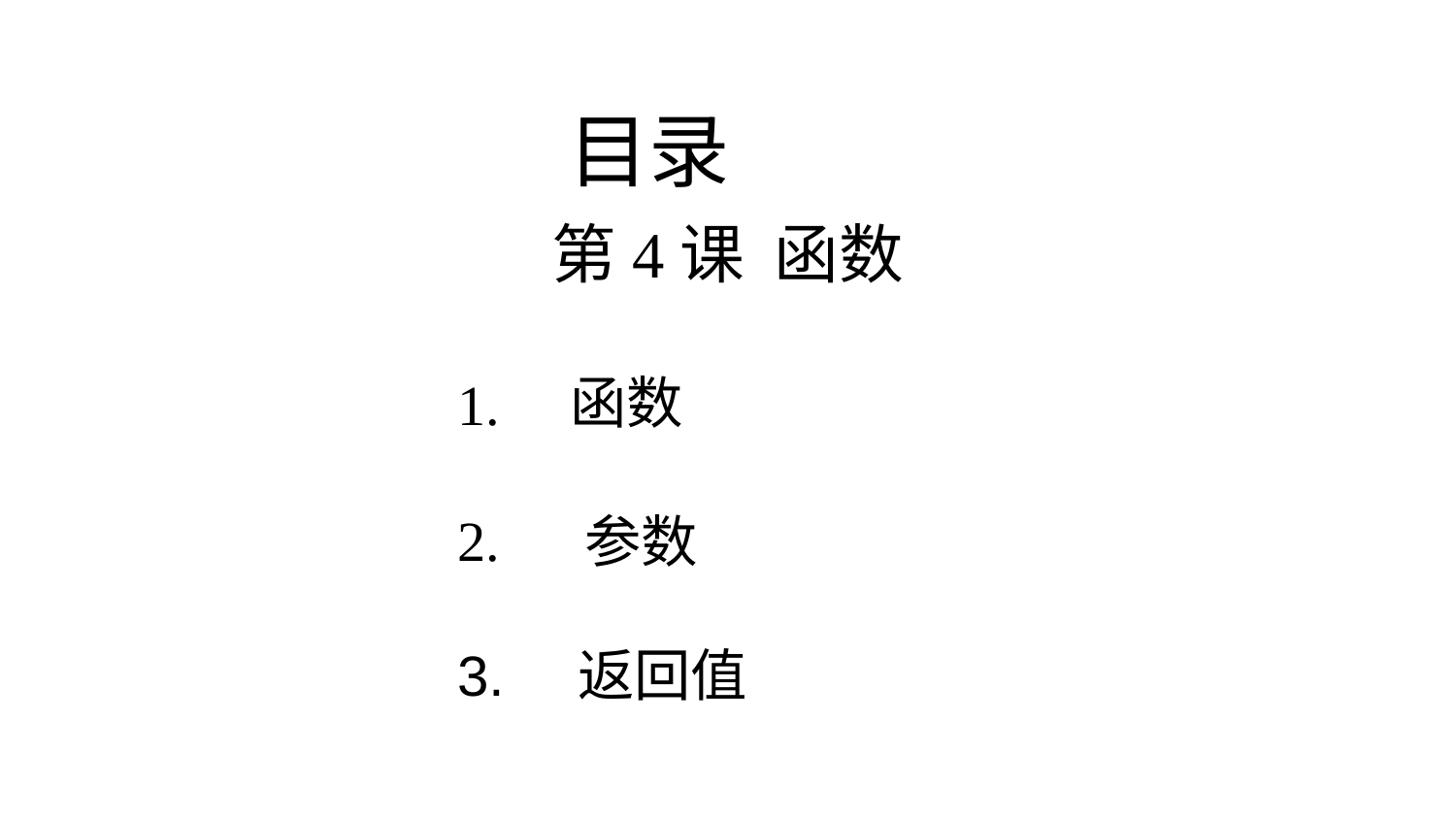

# 目录
第4课  函数

  返回值
函数
 参数
2